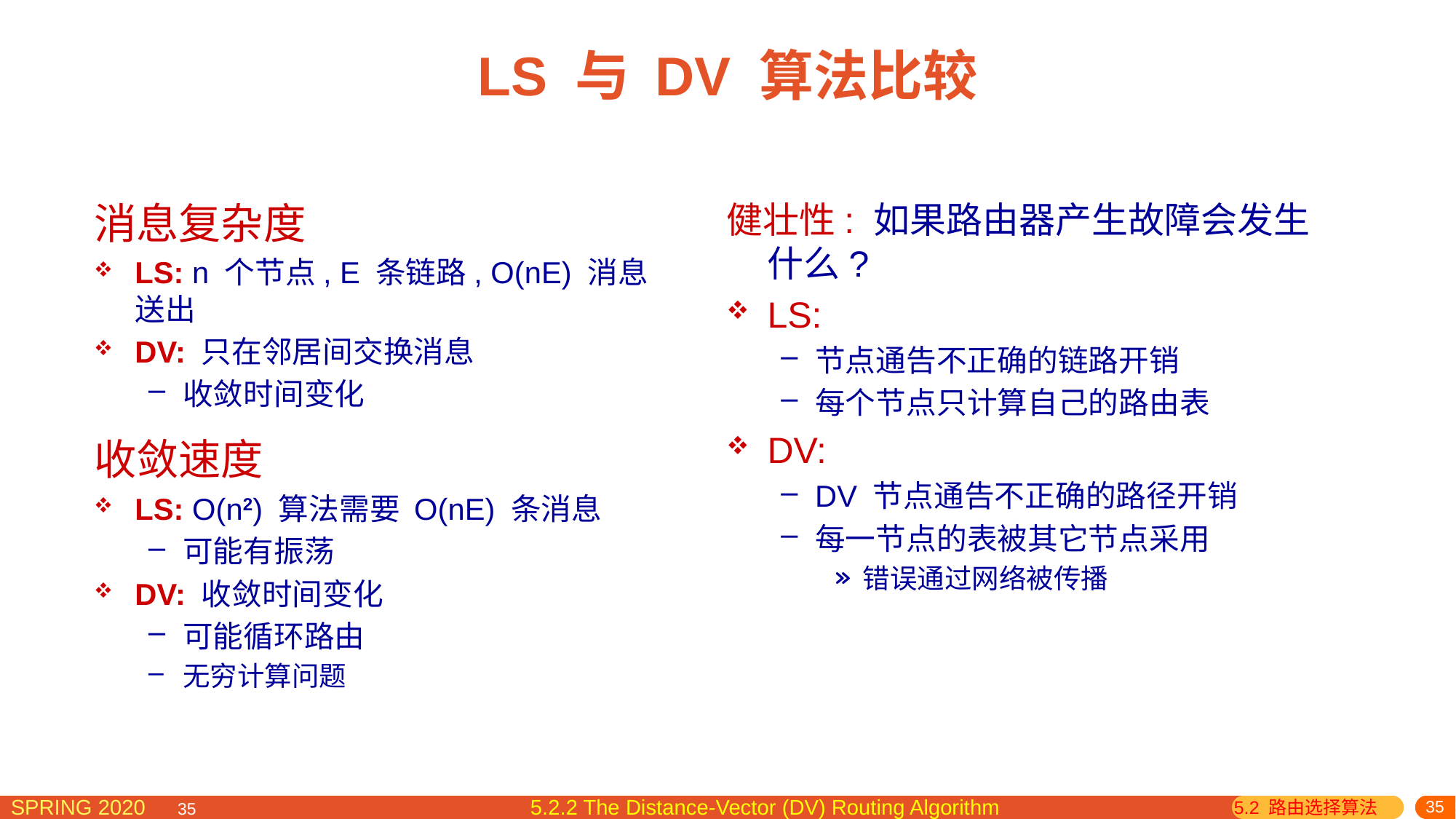

# LS 与 DV 算法比较
消息复杂度
LS: n 个节点, E 条链路, O(nE) 消息送出
DV: 只在邻居间交换消息
收敛时间变化
收敛速度
LS: O(n2) 算法需要 O(nE) 条消息
可能有振荡
DV: 收敛时间变化
可能循环路由
无穷计算问题
健壮性: 如果路由器产生故障会发生什么?
LS:
节点通告不正确的链路开销
每个节点只计算自己的路由表
DV:
DV 节点通告不正确的路径开销
每一节点的表被其它节点采用
错误通过网络被传播
5.2.2 The Distance-Vector (DV) Routing Algorithm
5.2 路由选择算法